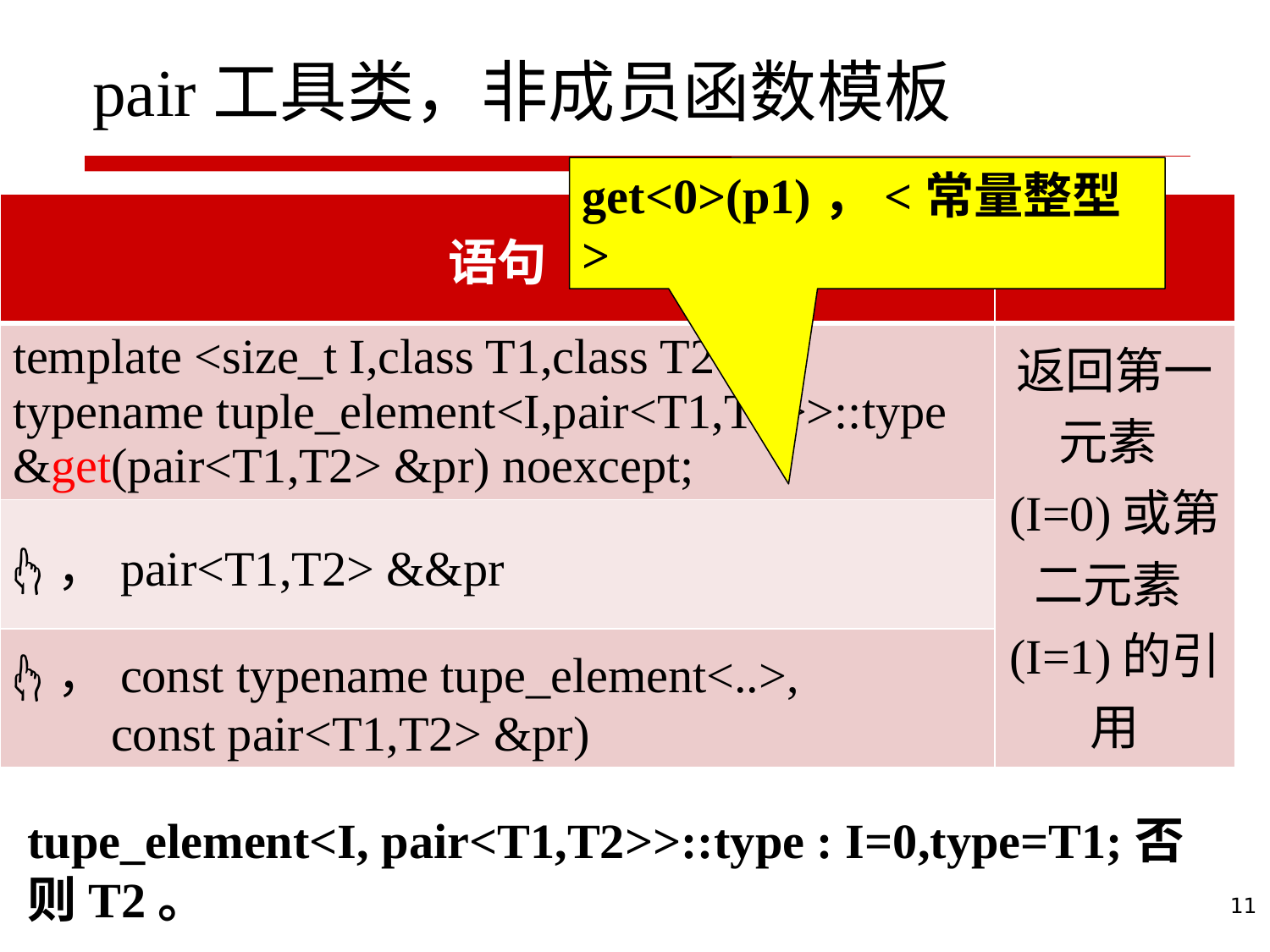

# pair工具类，非成员函数模板
get<0>(p1)，<常量整型>

| 语句 | 说明 |
| --- | --- |
| template <size\_t I,class T1,class T2> typename tuple\_element<I,pair<T1,T2>>::type &get(pair<T1,T2> &pr) noexcept; | 返回第一元素(I=0)或第二元素(I=1)的引用 |
| 👆，pair<T1,T2> &&pr |  |
| 👆，const typename tupe\_element<..>, const pair<T1,T2> &pr) |  |
tupe_element<I, pair<T1,T2>>::type : I=0,type=T1;否则T2。
11